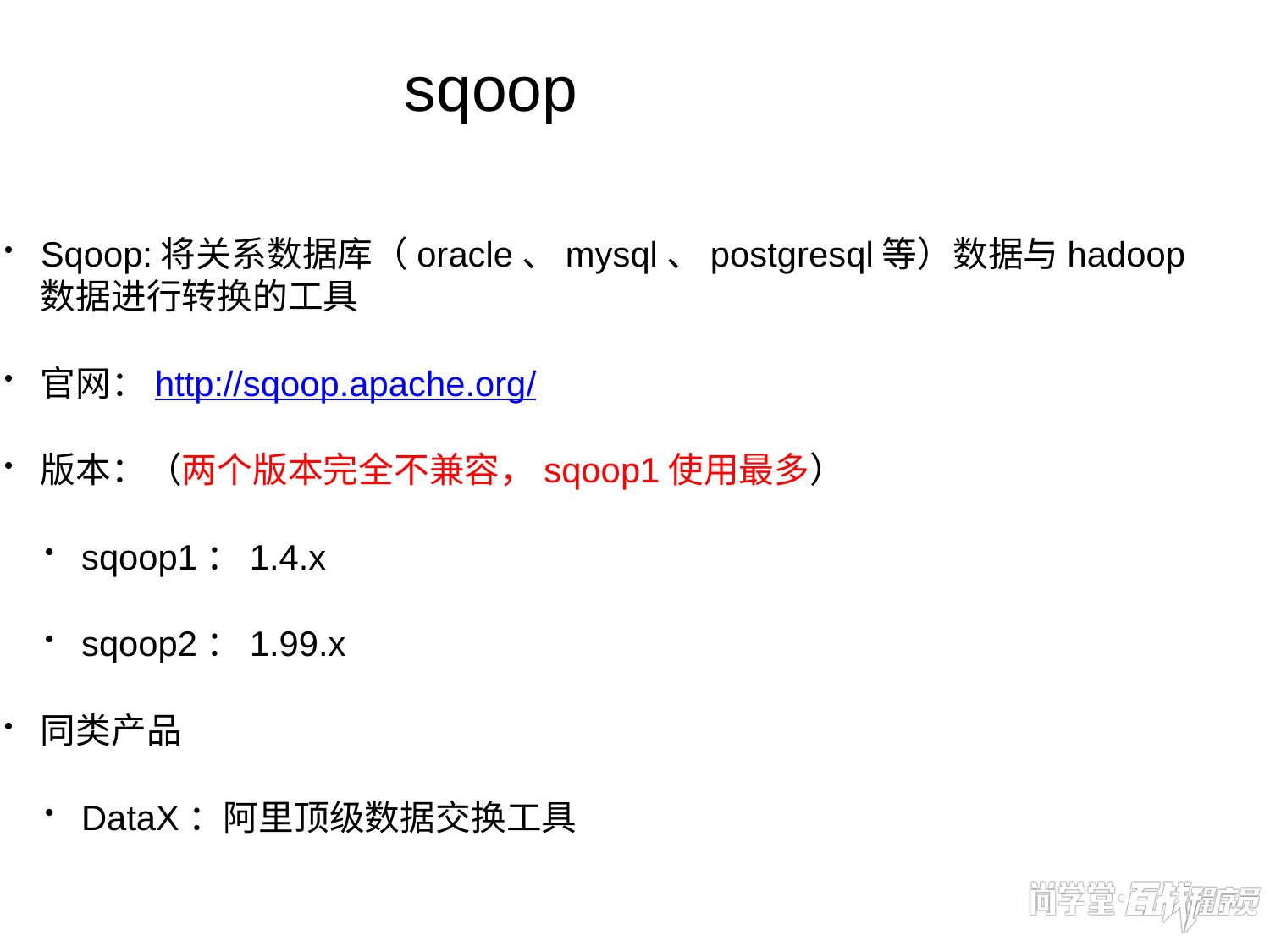

sqoop

Sqoop:将关系数据库（oracle、mysql、postgresql等）数据与hadoop数据进行转换的工具
官网：http://sqoop.apache.org/
版本：（两个版本完全不兼容，sqoop1使用最多）
sqoop1：1.4.x
sqoop2：1.99.x
同类产品
DataX：阿里顶级数据交换工具